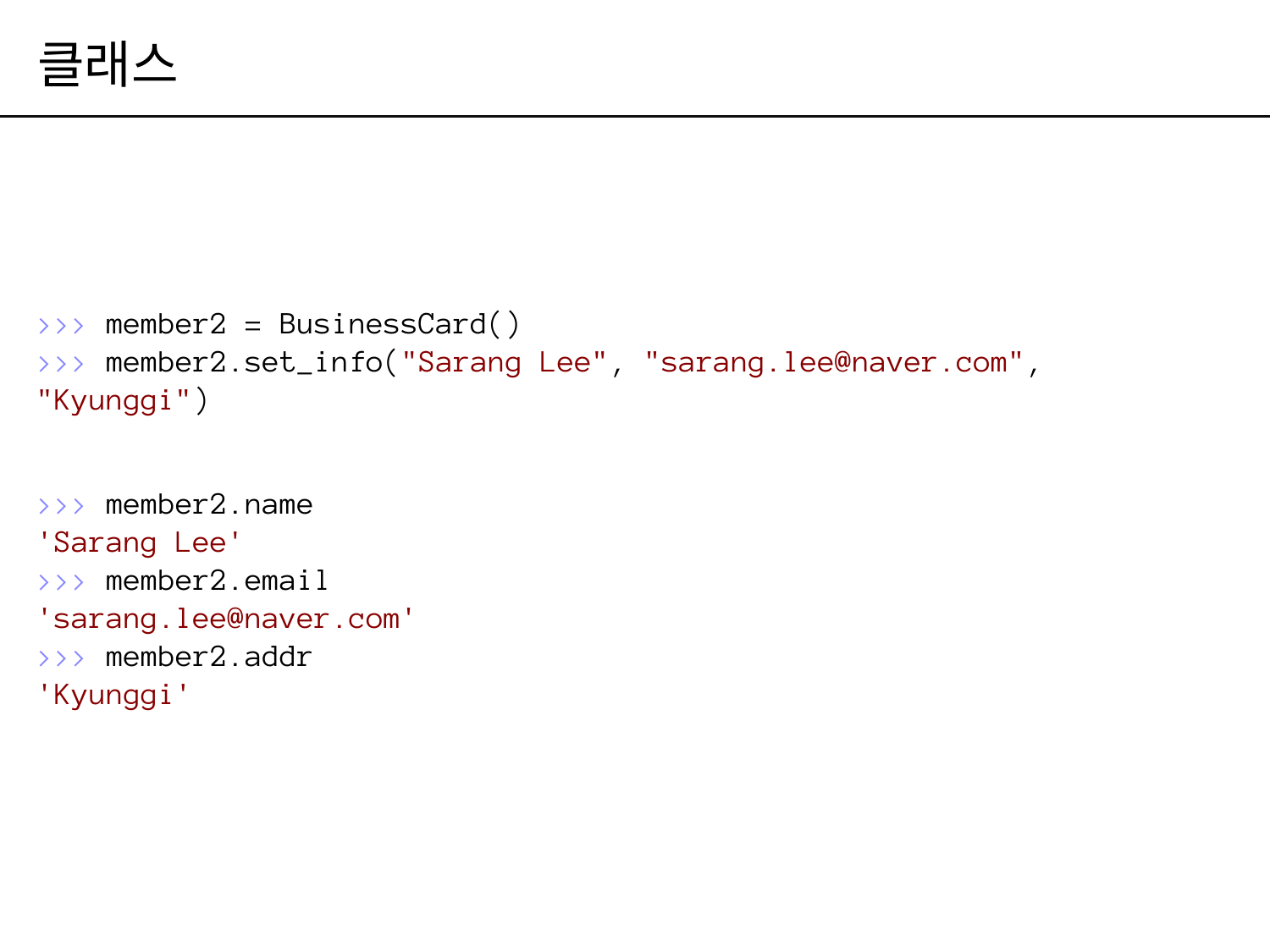

# 클래스
>>> member2 = BusinessCard()
>>> member2.set_info("Sarang Lee", "sarang.lee@naver.com", "Kyunggi")
>>> member2.name
'Sarang Lee'
>>> member2.email 'sarang.lee@naver.com'
>>> member2.addr
'Kyunggi'